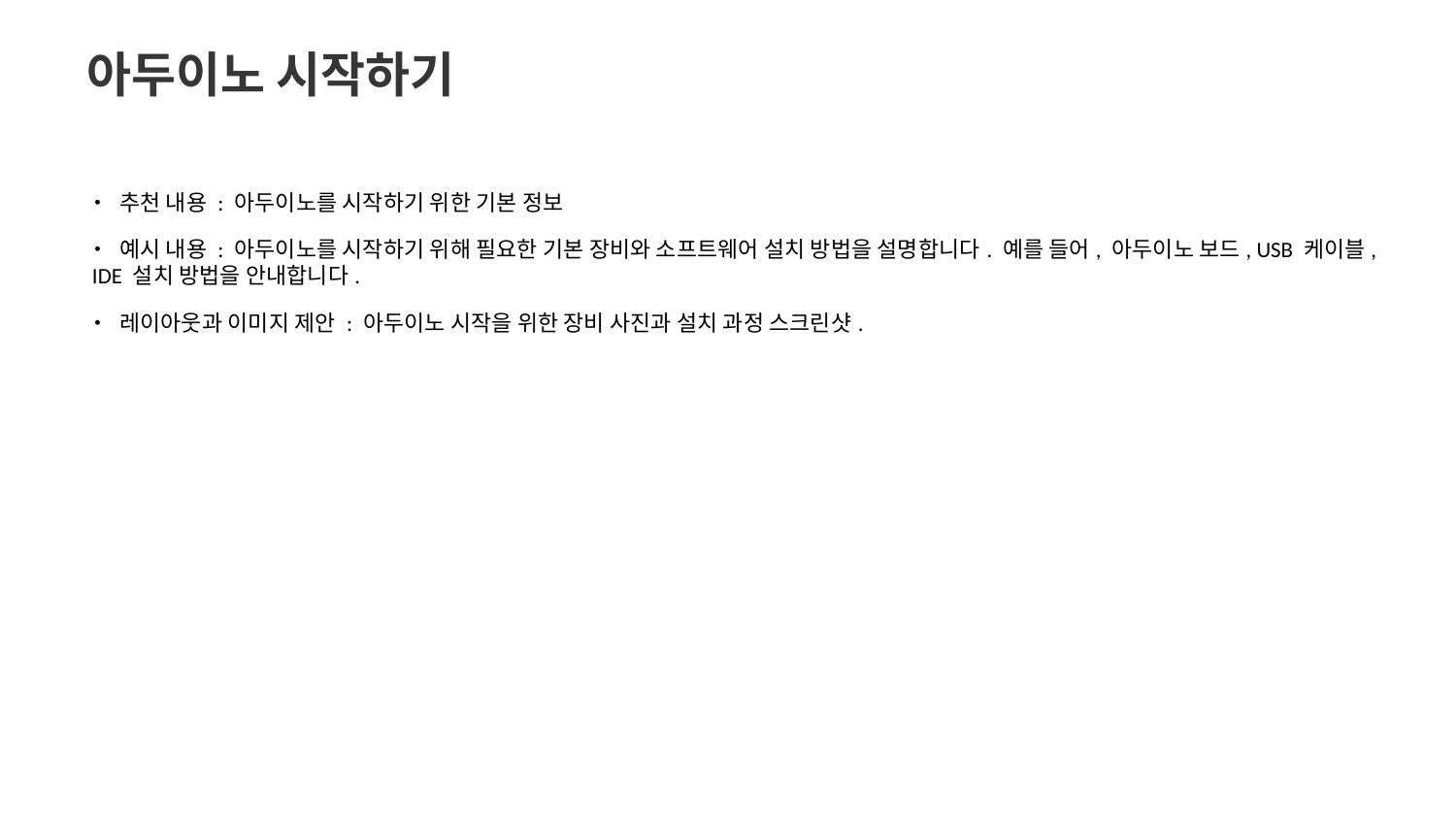

아두이노 시작하기
• 추천 내용 : 아두이노를 시작하기 위한 기본 정보
• 예시 내용 : 아두이노를 시작하기 위해 필요한 기본 장비와 소프트웨어 설치 방법을 설명합니다. 예를 들어, 아두이노 보드, USB 케이블, IDE 설치 방법을 안내합니다.
• 레이아웃과 이미지 제안 : 아두이노 시작을 위한 장비 사진과 설치 과정 스크린샷.